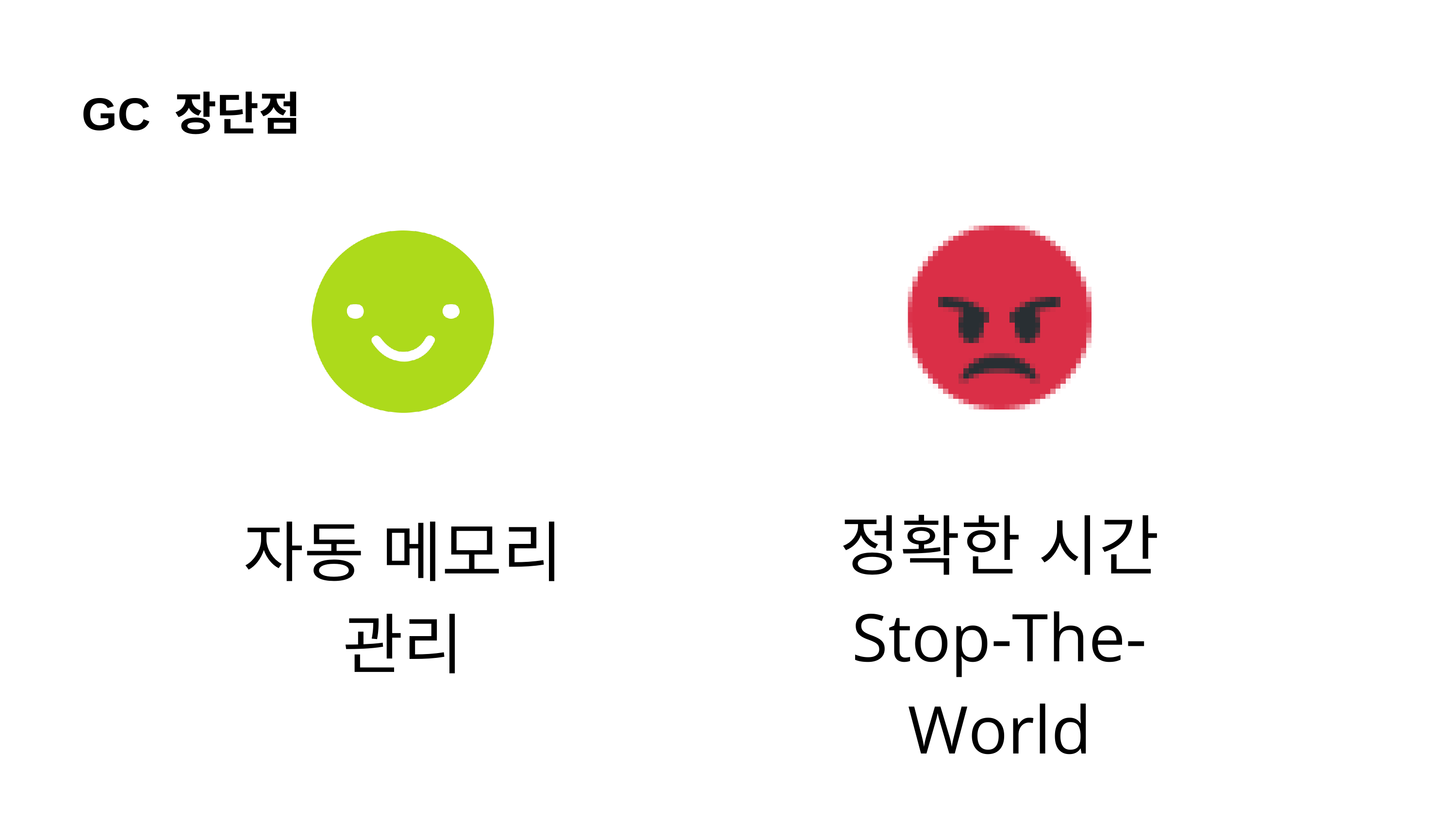

GC 장단점

정확한 시간
Stop-The-World
자동 메모리 관리